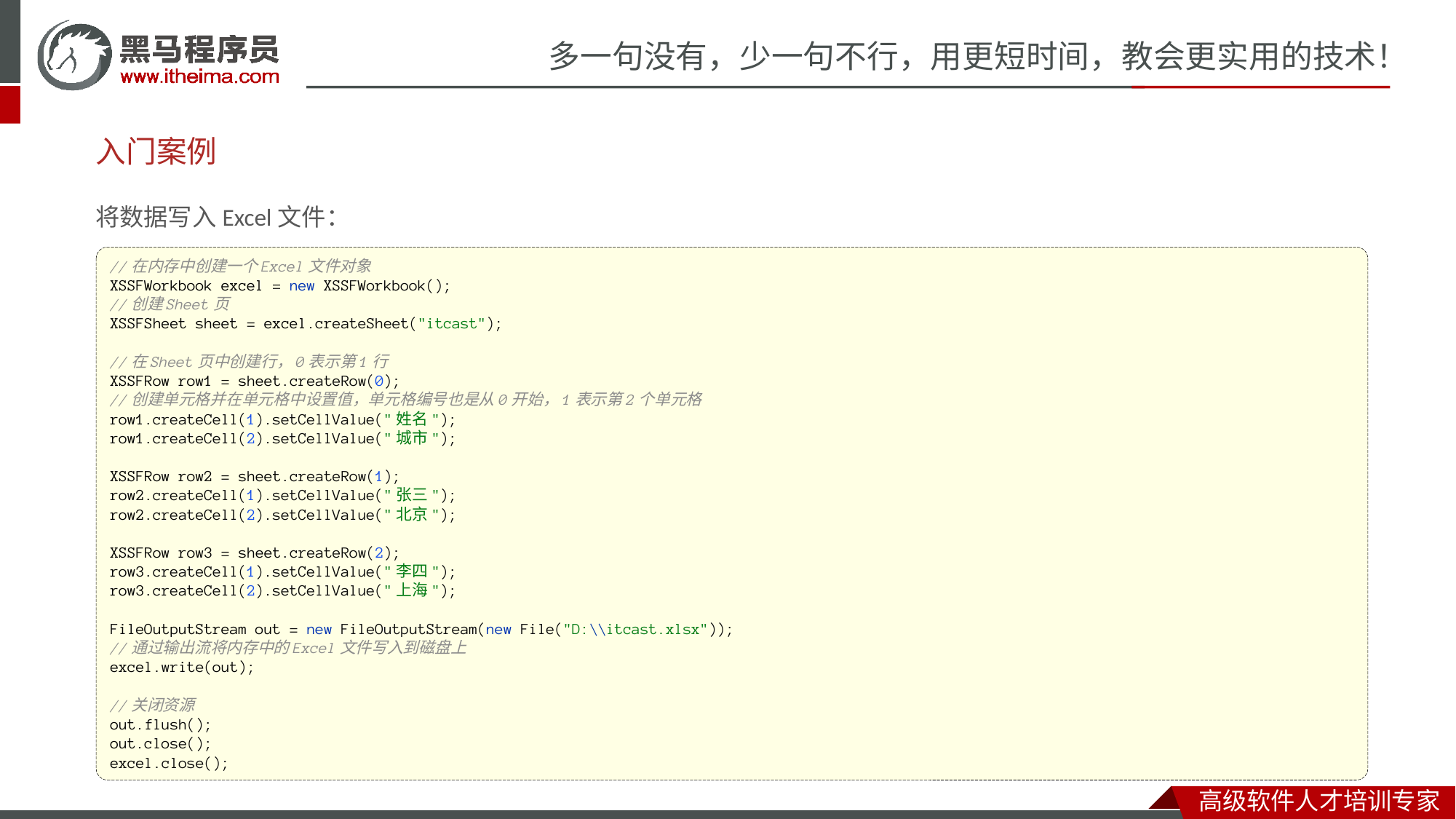

# 入门案例
将数据写入Excel文件：
//在内存中创建一个Excel文件对象
XSSFWorkbook excel = new XSSFWorkbook();
//创建Sheet页
XSSFSheet sheet = excel.createSheet("itcast");
//在Sheet页中创建行，0表示第1行
XSSFRow row1 = sheet.createRow(0);
//创建单元格并在单元格中设置值，单元格编号也是从0开始，1表示第2个单元格
row1.createCell(1).setCellValue("姓名");
row1.createCell(2).setCellValue("城市");
XSSFRow row2 = sheet.createRow(1);
row2.createCell(1).setCellValue("张三");
row2.createCell(2).setCellValue("北京");
XSSFRow row3 = sheet.createRow(2);
row3.createCell(1).setCellValue("李四");
row3.createCell(2).setCellValue("上海");
FileOutputStream out = new FileOutputStream(new File("D:\\itcast.xlsx"));
//通过输出流将内存中的Excel文件写入到磁盘上
excel.write(out);
//关闭资源
out.flush();
out.close();
excel.close();